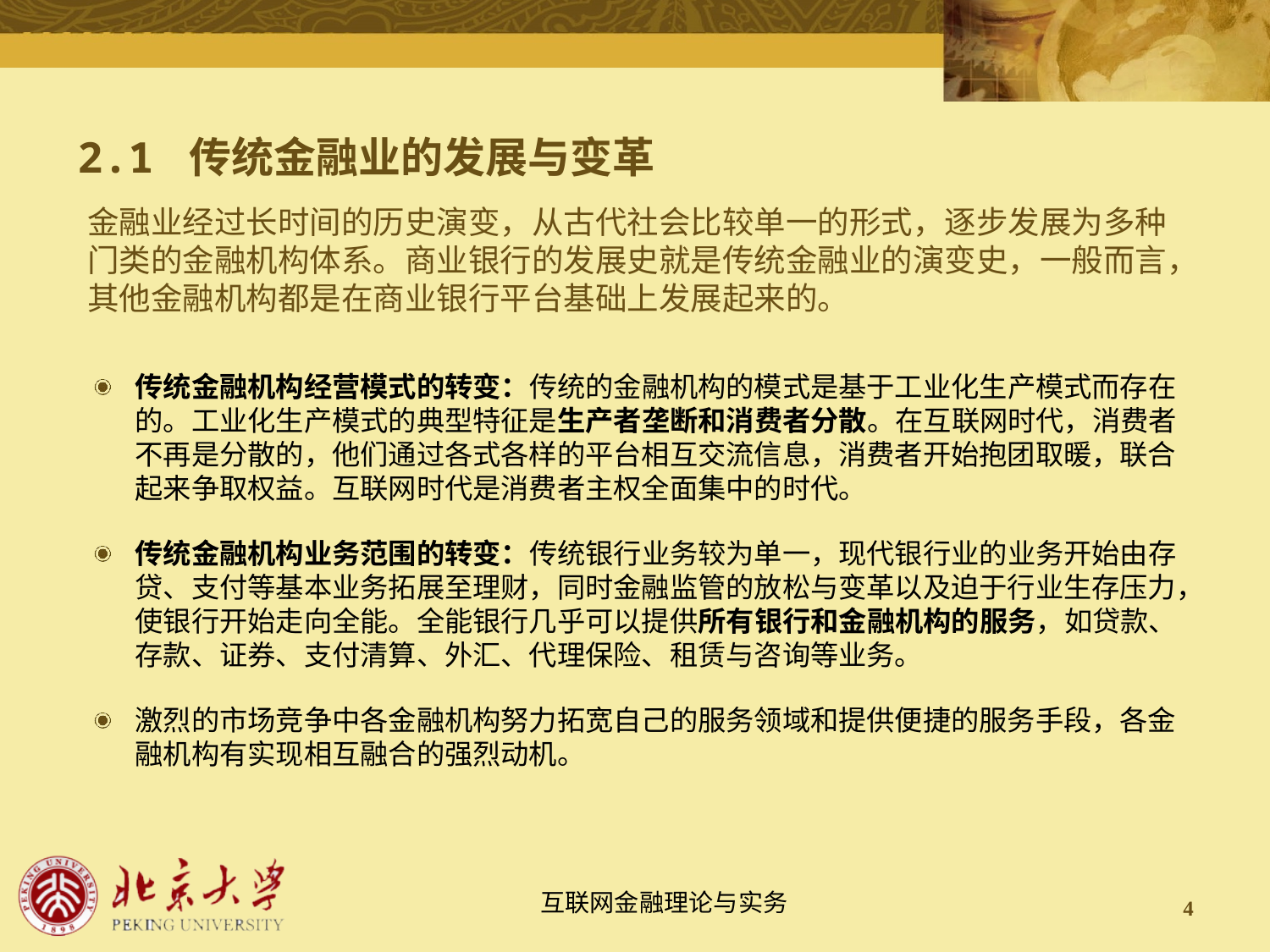

# 2.1 传统金融业的发展与变革
金融业经过长时间的历史演变，从古代社会比较单一的形式，逐步发展为多种门类的金融机构体系。商业银行的发展史就是传统金融业的演变史，一般而言，其他金融机构都是在商业银行平台基础上发展起来的。
传统金融机构经营模式的转变：传统的金融机构的模式是基于工业化生产模式而存在的。工业化生产模式的典型特征是生产者垄断和消费者分散。在互联网时代，消费者不再是分散的，他们通过各式各样的平台相互交流信息，消费者开始抱团取暖，联合起来争取权益。互联网时代是消费者主权全面集中的时代。
传统金融机构业务范围的转变：传统银行业务较为单一，现代银行业的业务开始由存贷、支付等基本业务拓展至理财，同时金融监管的放松与变革以及迫于行业生存压力，使银行开始走向全能。全能银行几乎可以提供所有银行和金融机构的服务，如贷款、存款、证券、支付清算、外汇、代理保险、租赁与咨询等业务。
激烈的市场竞争中各金融机构努力拓宽自己的服务领域和提供便捷的服务手段，各金融机构有实现相互融合的强烈动机。
4